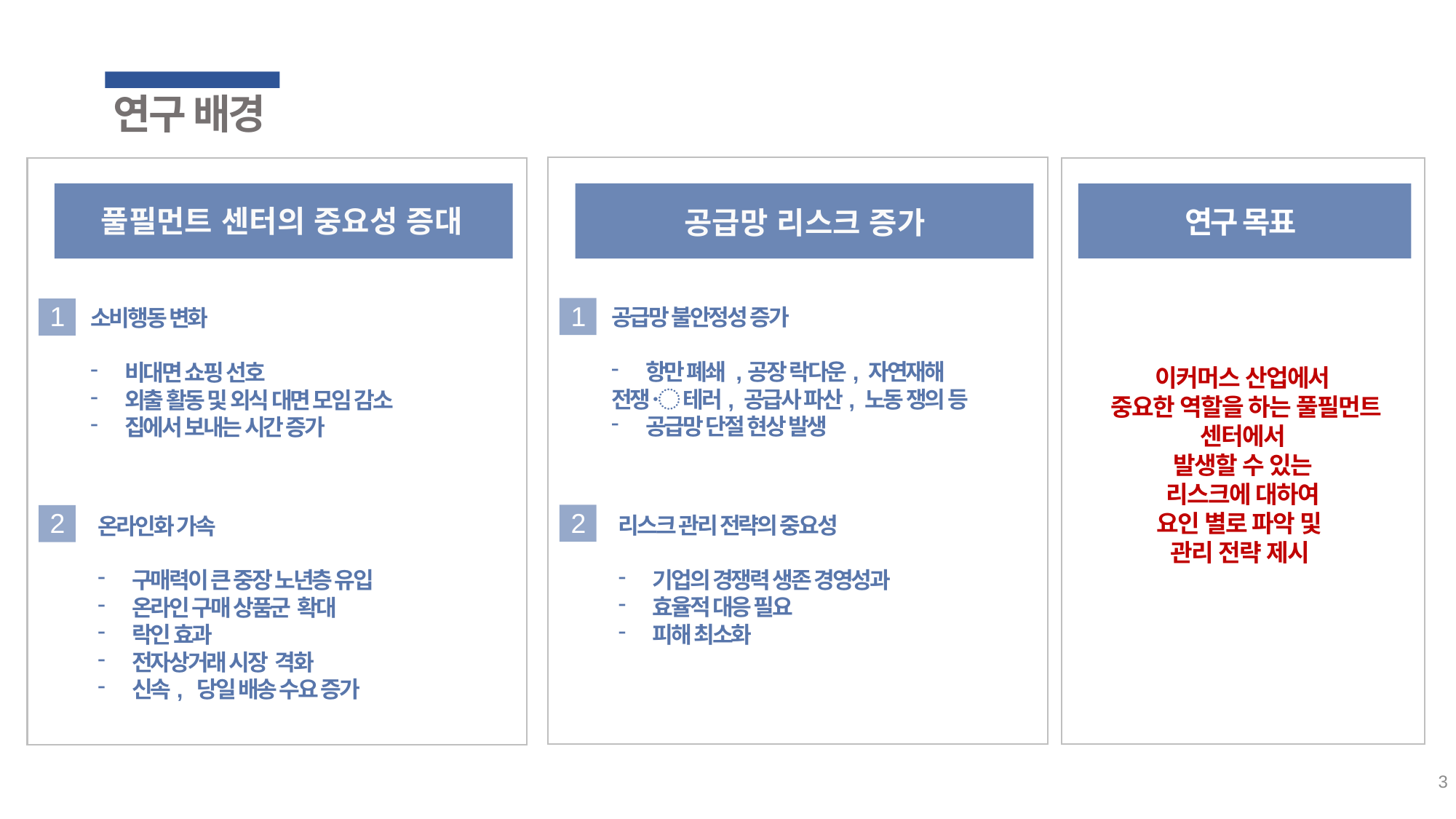

연구 배경

풀필먼트 센터의 중요성 증대
공급망 리스크 증가
연구 목표
1

1

공급망 불안정성 증가

항만 폐쇄 ,공장 락다운, 자연재해
전쟁 〮 테러, 공급사 파산, 노동 쟁의 등
공급망 단절 현상 발생

소비행동 변화

비대면 쇼핑 선호
외출 활동 및 외식 대면 모임 감소
집에서 보내는 시간 증가

이커머스 산업에서
중요한 역할을 하는 풀필먼트 센터에서
발생할 수 있는
리스크에 대하여
요인 별로 파악 및
관리 전략 제시

2

2

리스크 관리 전략의 중요성

기업의 경쟁력 생존 경영성과
효율적 대응 필요
피해 최소화

온라인화 가속

구매력이 큰 중장 노년층 유입
온라인 구매 상품군  확대
락인 효과
전자상거래 시장  격화
신속,  당일 배송 수요 증가

3